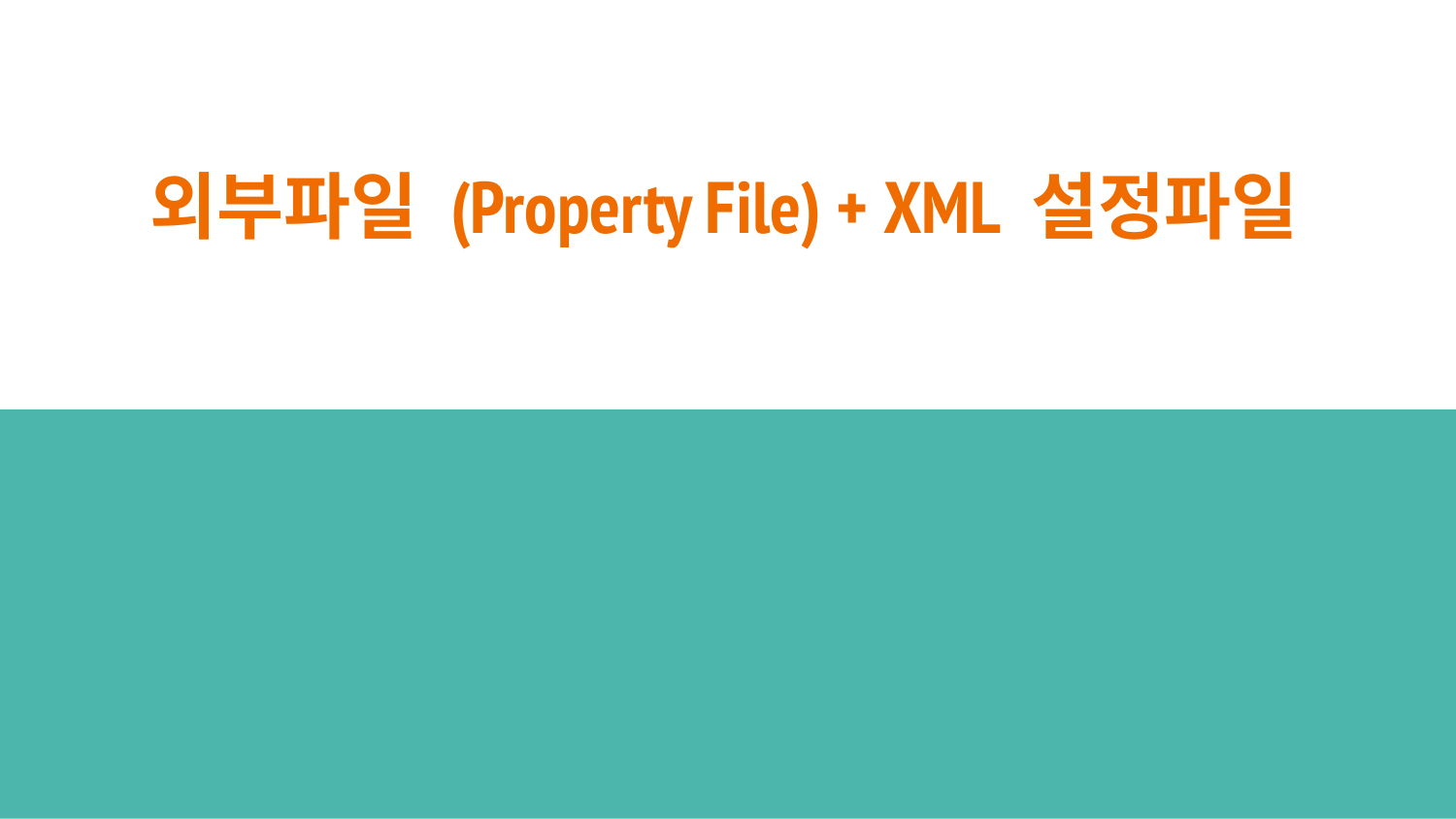

# 외부파일 (Property File) + XML 설정파일